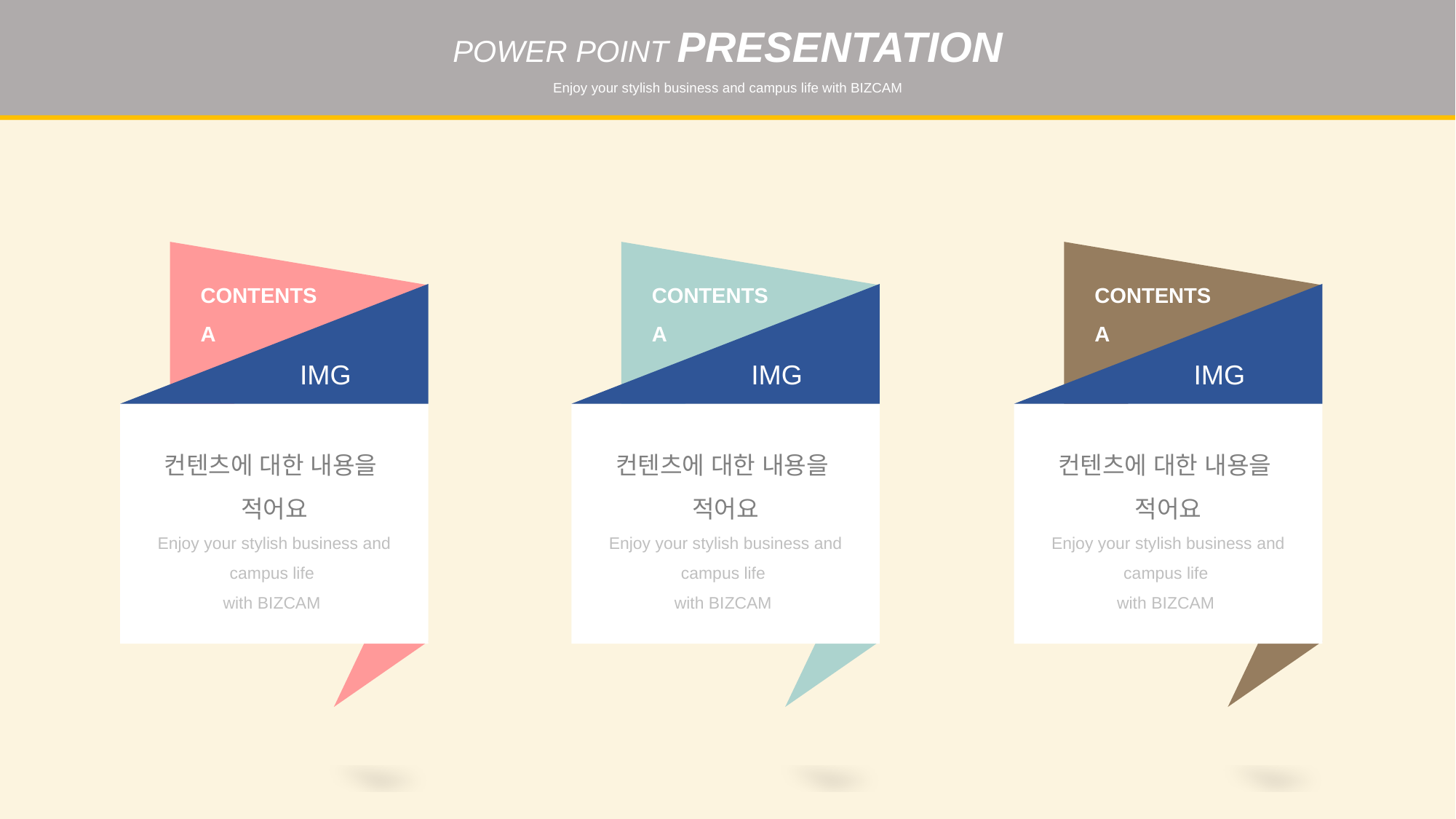

POWER POINT PRESENTATION
Enjoy your stylish business and campus life with BIZCAM

CONTENTS A
IMG
컨텐츠에 대한 내용을
적어요
Enjoy your stylish business and campus life
with BIZCAM

CONTENTS A
IMG
컨텐츠에 대한 내용을
적어요
Enjoy your stylish business and campus life
with BIZCAM

CONTENTS A
IMG
컨텐츠에 대한 내용을
적어요
Enjoy your stylish business and campus life
with BIZCAM